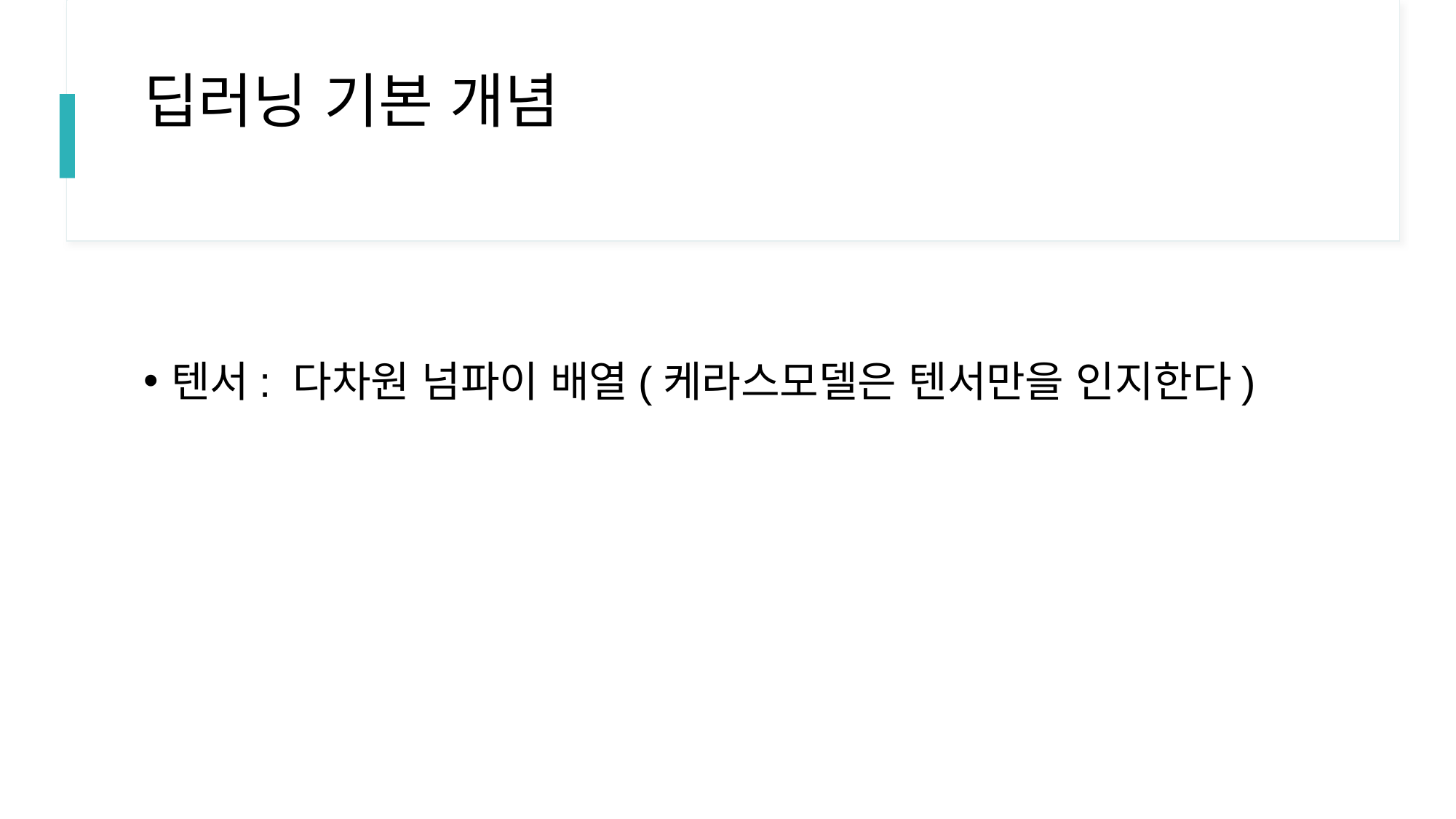

# 딥러닝 기본 개념
텐서: 다차원 넘파이 배열(케라스모델은 텐서만을 인지한다)